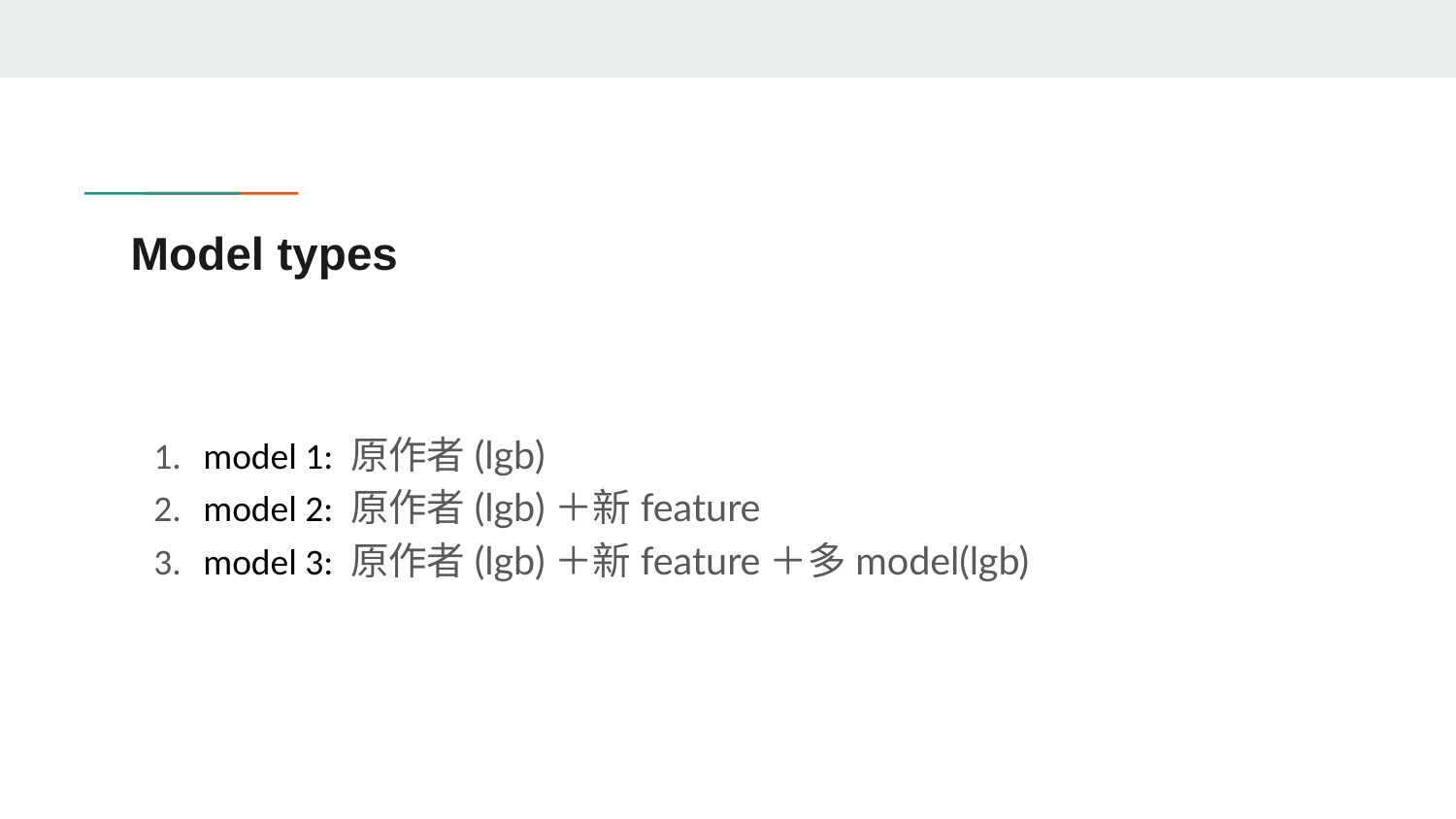

# Model types
model 1: 原作者(lgb)
model 2: 原作者(lgb)＋新feature
model 3: 原作者(lgb)＋新feature＋多model(lgb)